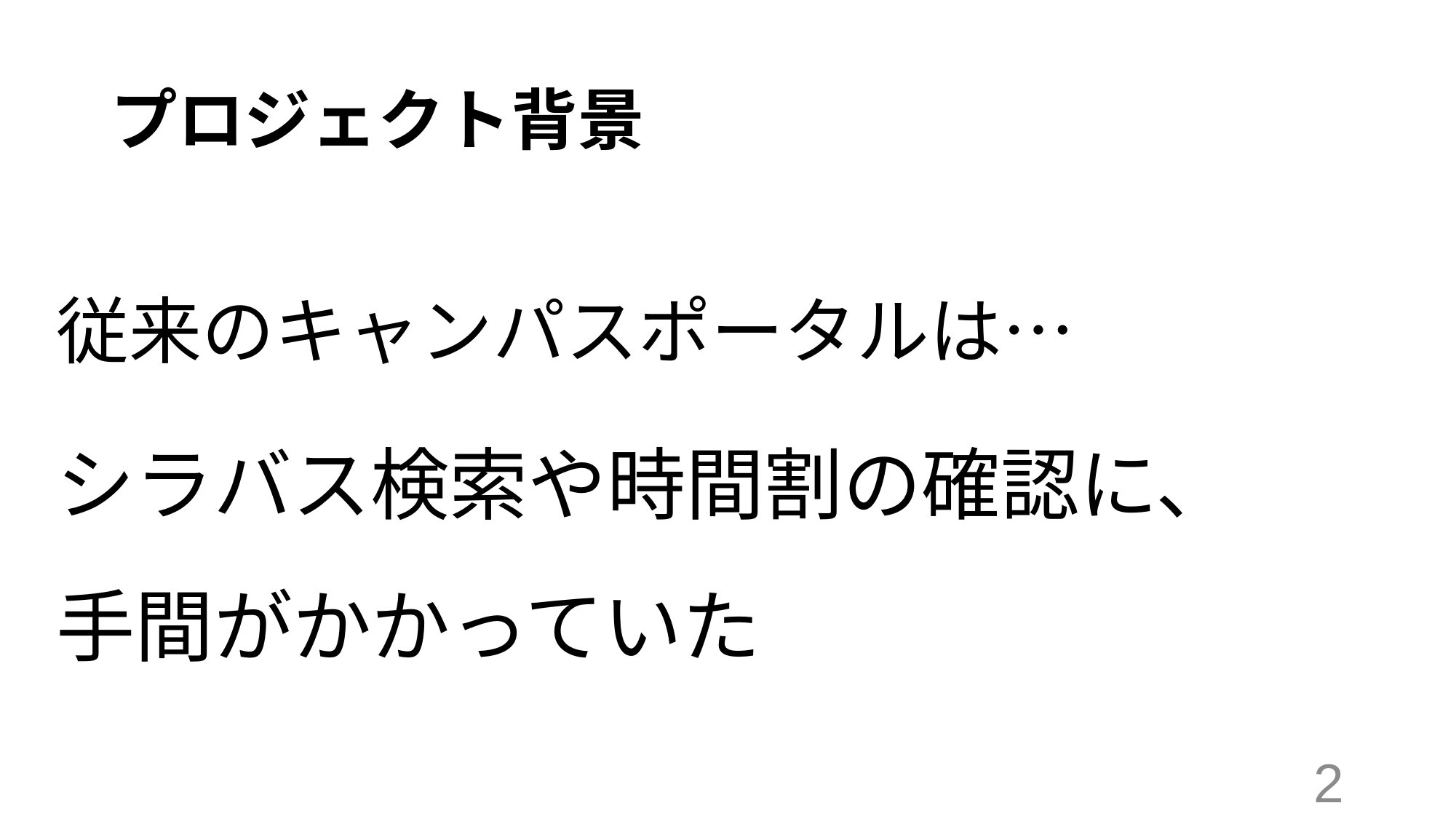

# プロジェクト背景
従来のキャンパスポータルは…
シラバス検索や時間割の確認に、手間がかかっていた

2